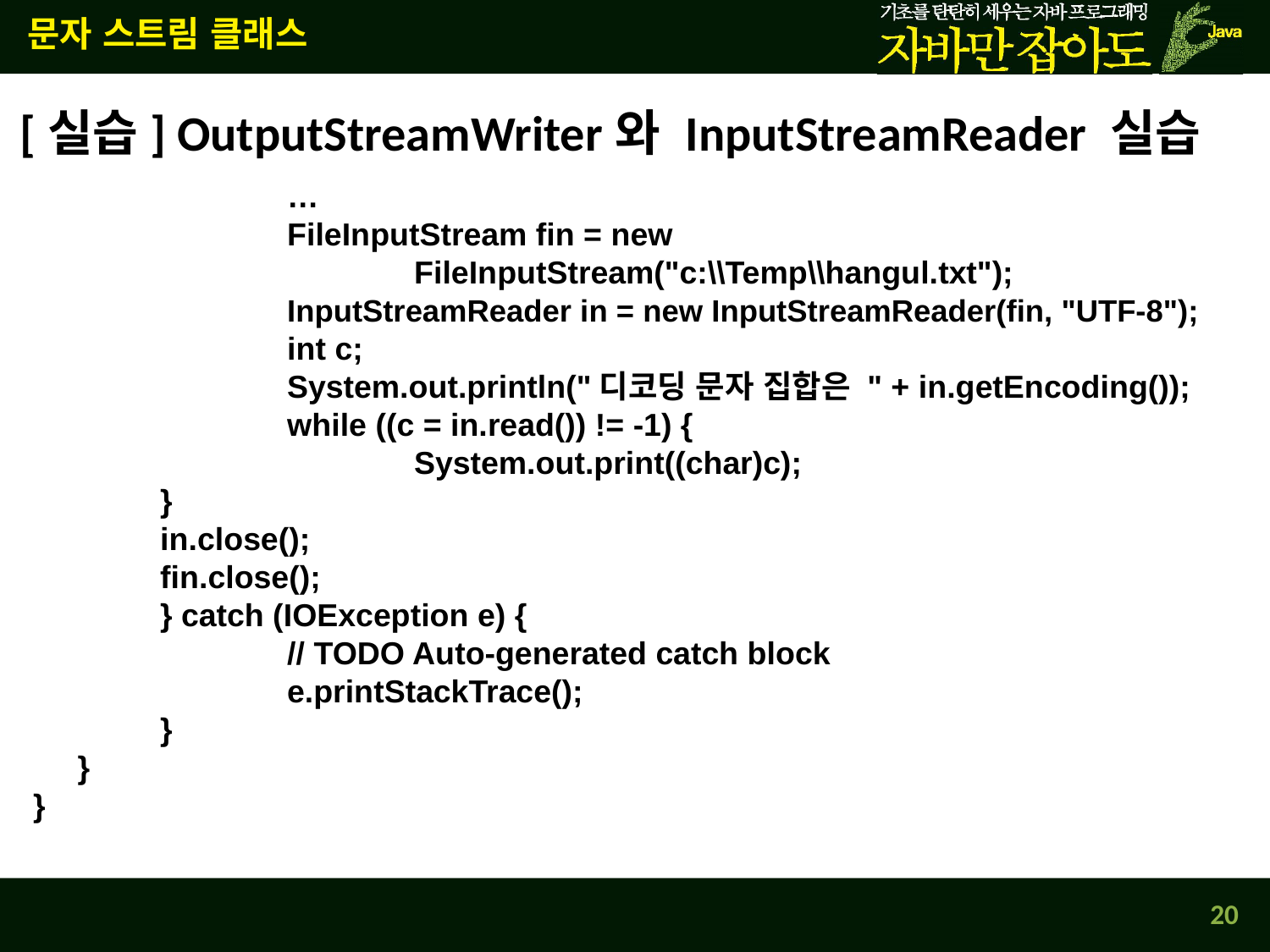

문자 스트림 클래스
[실습] OutputStreamWriter와 InputStreamReader 실습
		…
		FileInputStream fin = new
			FileInputStream("c:\\Temp\\hangul.txt");
		InputStreamReader in = new InputStreamReader(fin, "UTF-8");
		int c;
	 	System.out.println("디코딩 문자 집합은 " + in.getEncoding());
		while ((c = in.read()) != -1) {
			System.out.print((char)c);
	}
	in.close();
	fin.close();
	} catch (IOException e) {
		// TODO Auto-generated catch block
		e.printStackTrace();
	}
     }
}
20